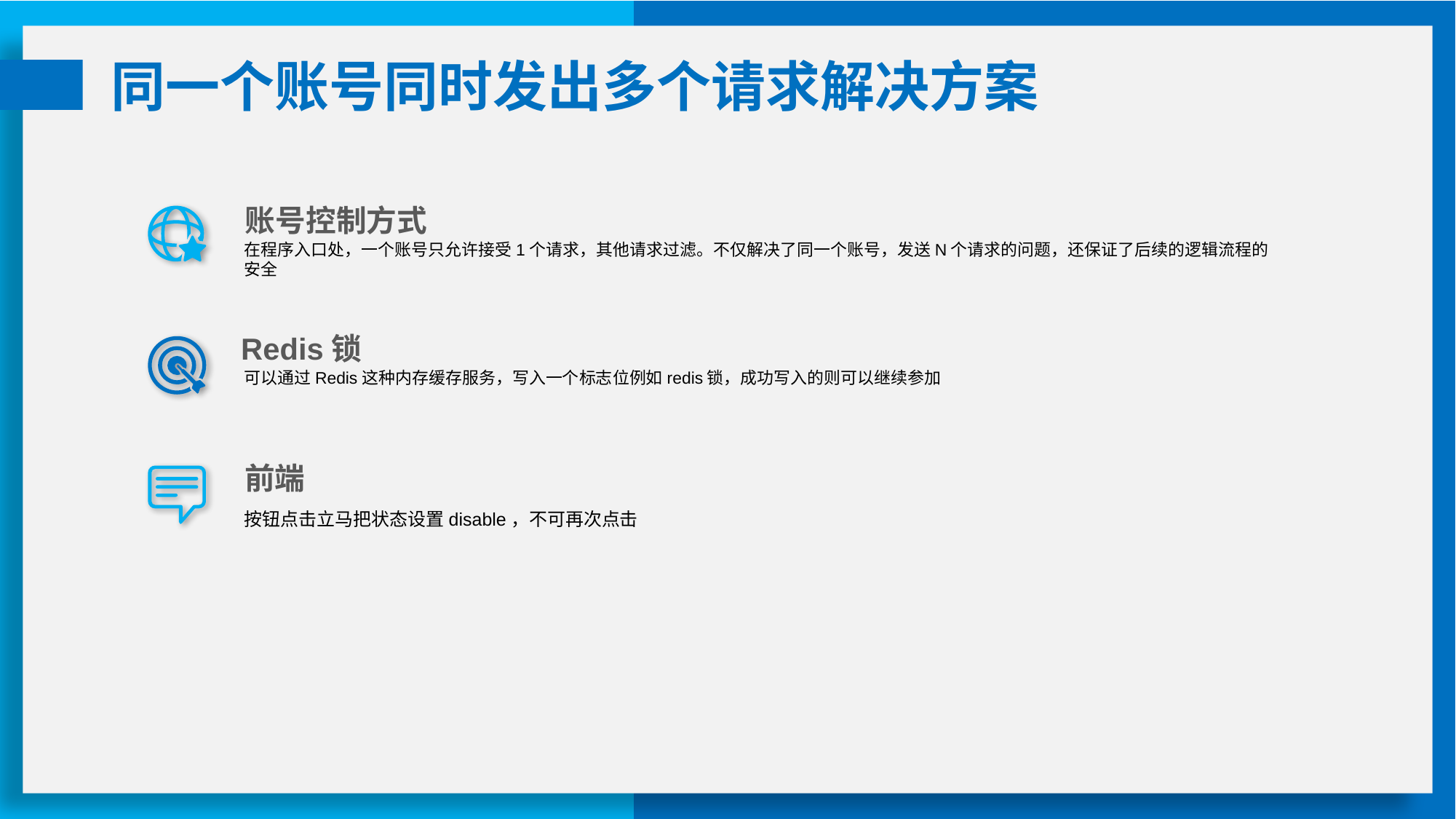

# 同一个账号同时发出多个请求解决方案
账号控制方式
在程序入口处，一个账号只允许接受1个请求，其他请求过滤。不仅解决了同一个账号，发送N个请求的问题，还保证了后续的逻辑流程的安全

Redis锁
可以通过Redis这种内存缓存服务，写入一个标志位例如redis锁，成功写入的则可以继续参加

前端
按钮点击立马把状态设置disable，不可再次点击